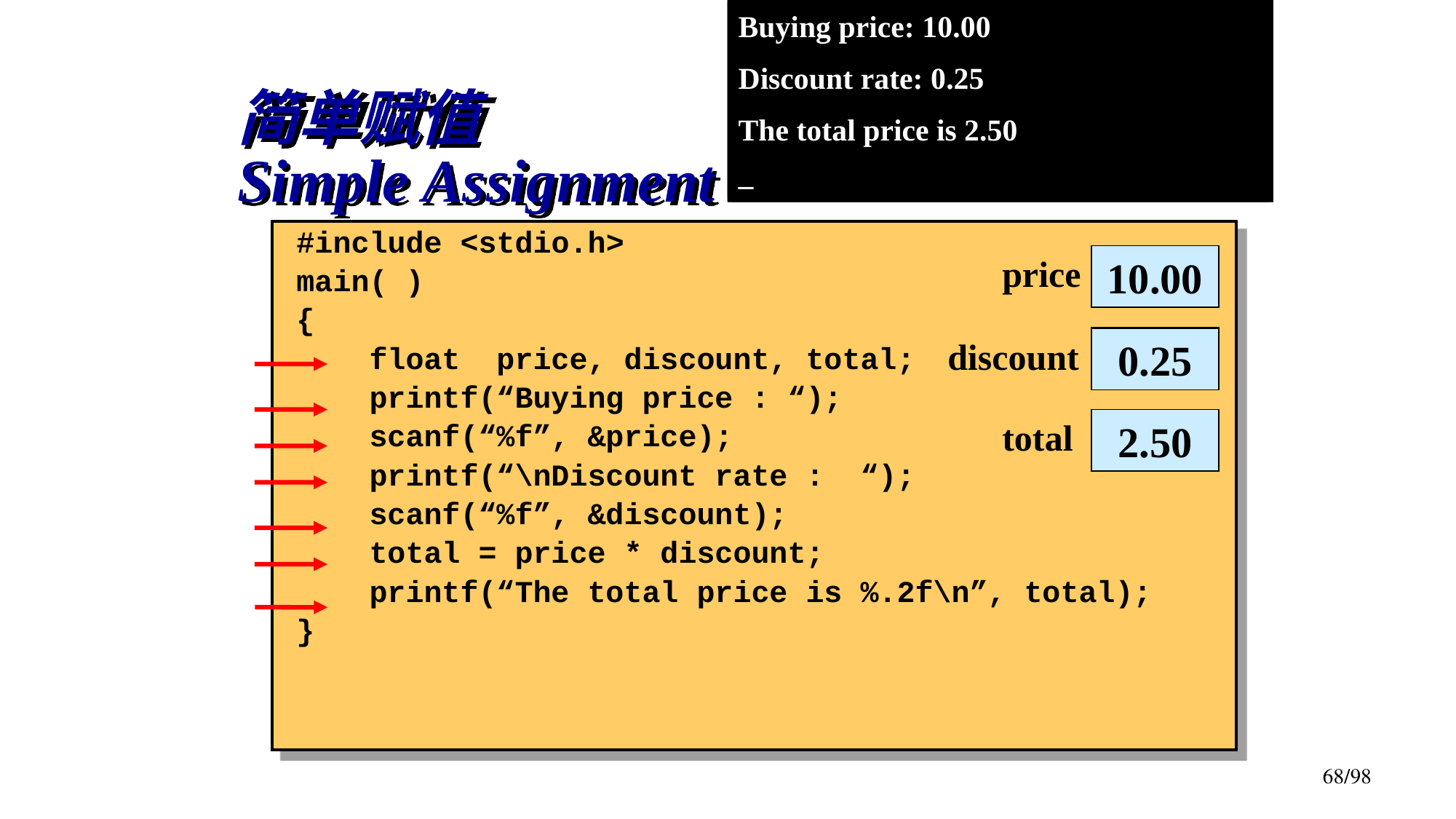

Buying price: _

Buying price: 10.00
_

10.00
Buying price: 10.00
Discount rate: 0.25
_

0.25
Buying price: 10.00
Discount rate: 0.25
_

Buying price: 10.00
Discount rate: _

Buying price: 10.00
Discount rate: 0.25
The total price is 2.50
_
# 简单赋值 Simple Assignment
Example:
#include <stdio.h>
main( )
{
    float  price, discount, total;
    printf(“Buying price : “);
    scanf(“%f”, &price);
    printf(“\nDiscount rate :  “);
    scanf(“%f”, &discount);
    total = price * discount;
    printf(“The total price is %.2f\n”, total);
}
price
??
??
discount
      total
??

2.50